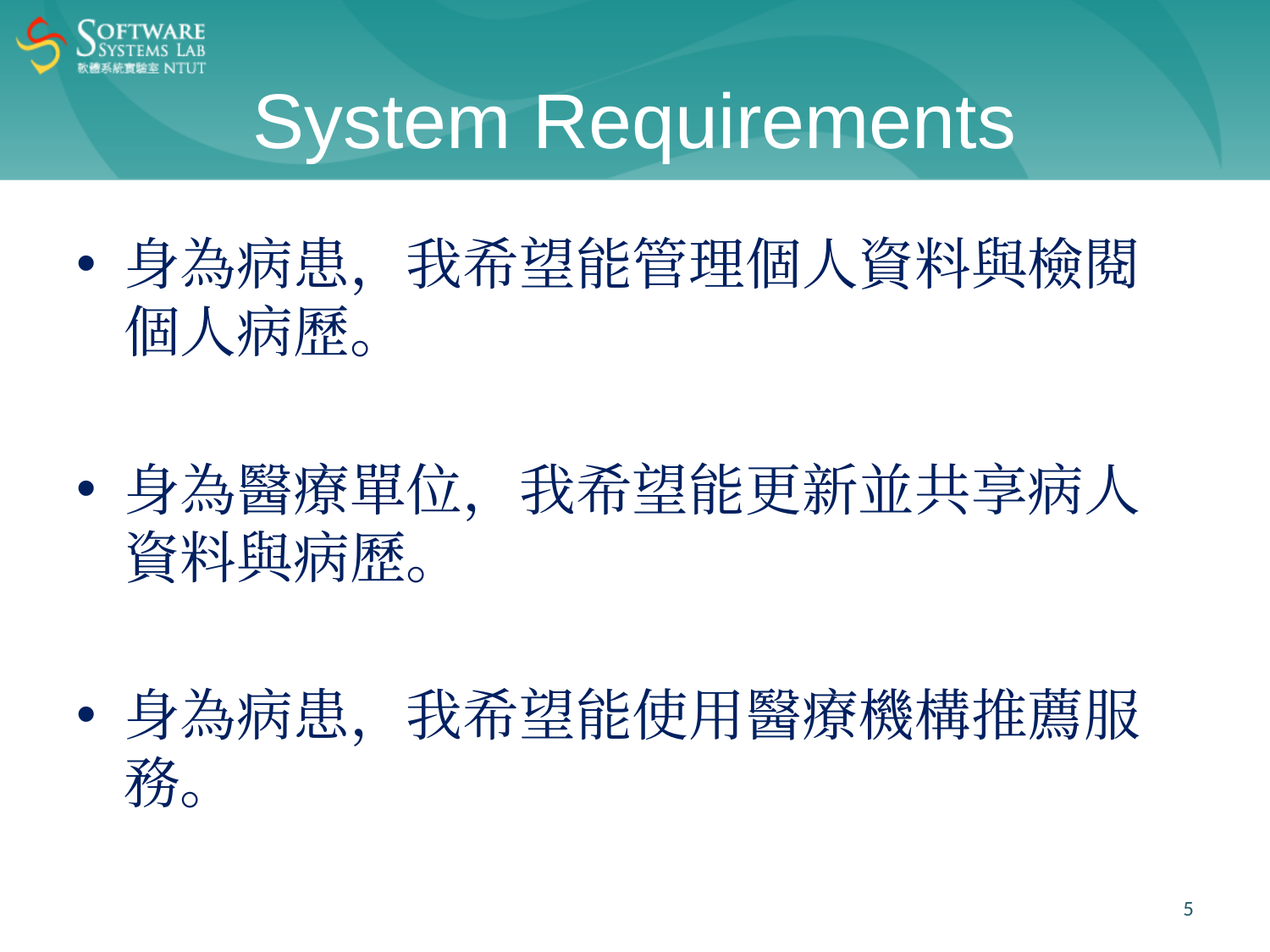

# System Requirements
身為病患，我希望能管理個人資料與檢閱個人病歷。

身為醫療單位，我希望能更新並共享病人資料與病歷。

身為病患，我希望能使用醫療機構推薦服務。
5